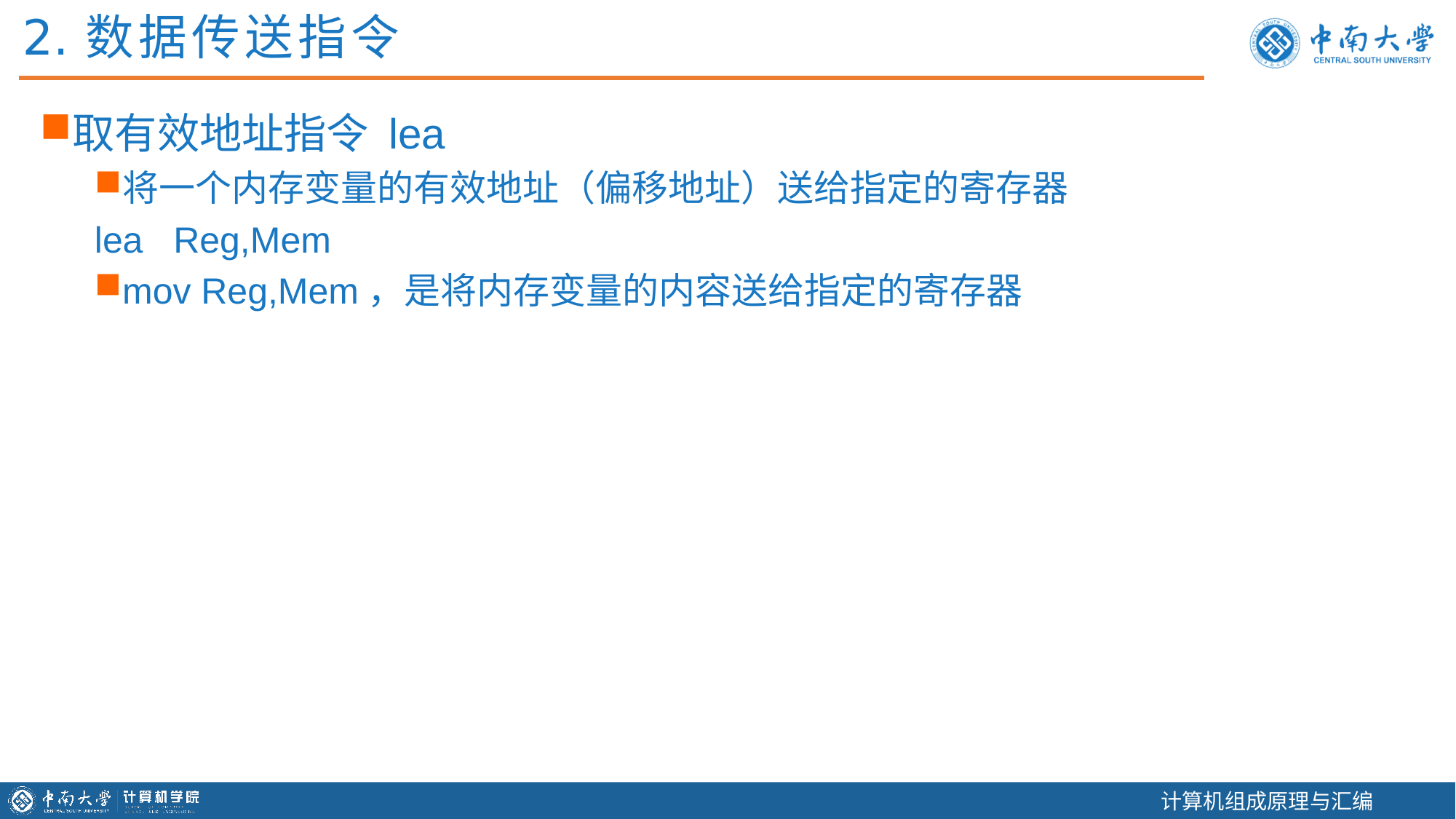

2.数据传送指令
取有效地址指令 lea
将一个内存变量的有效地址（偏移地址）送给指定的寄存器
lea   Reg,Mem
mov Reg,Mem，是将内存变量的内容送给指定的寄存器

17